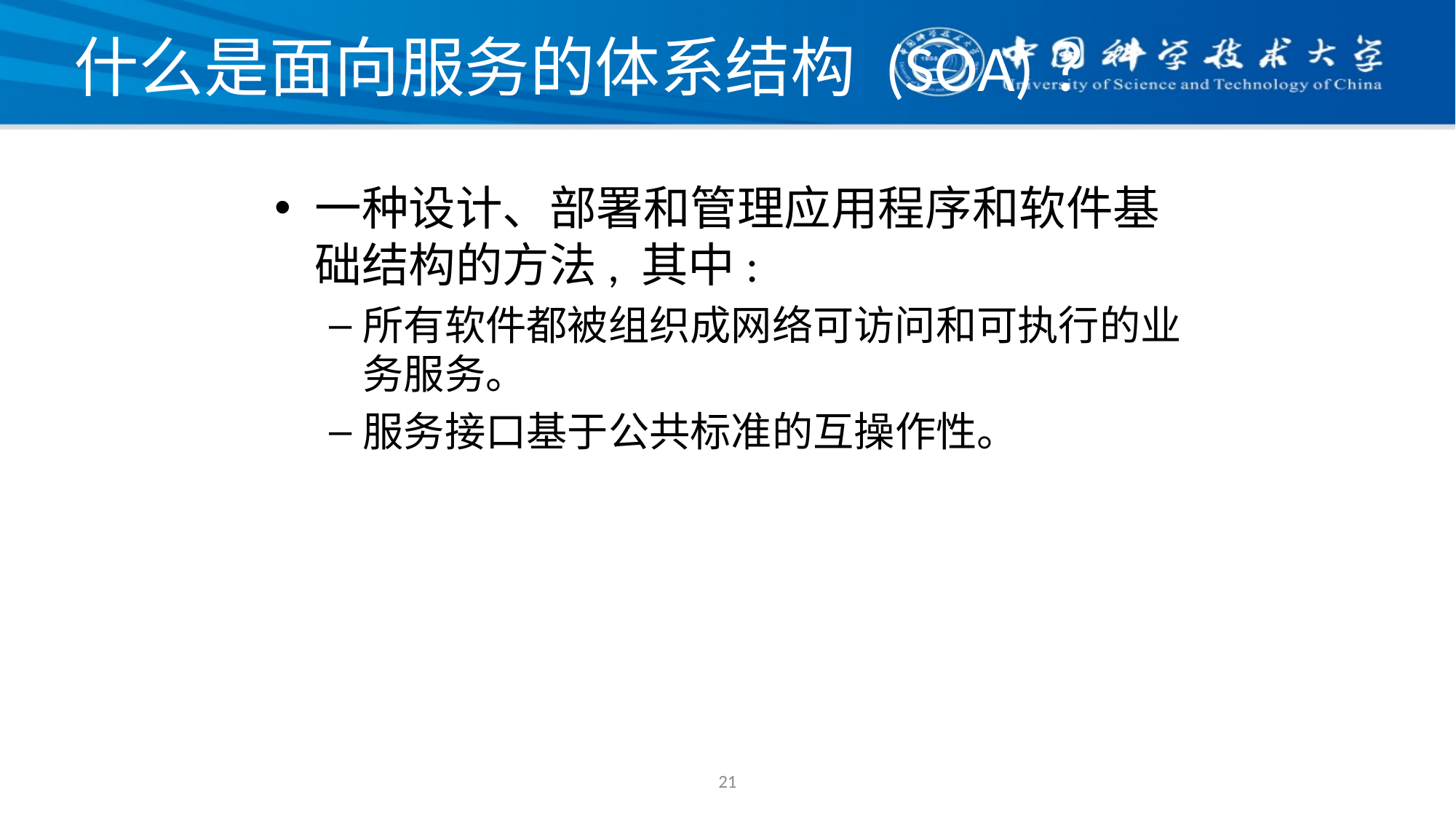

# 什么是面向服务的体系结构 (SOA)？
一种设计、部署和管理应用程序和软件基础结构的方法, 其中:
所有软件都被组织成网络可访问和可执行的业务服务。
服务接口基于公共标准的互操作性。

21